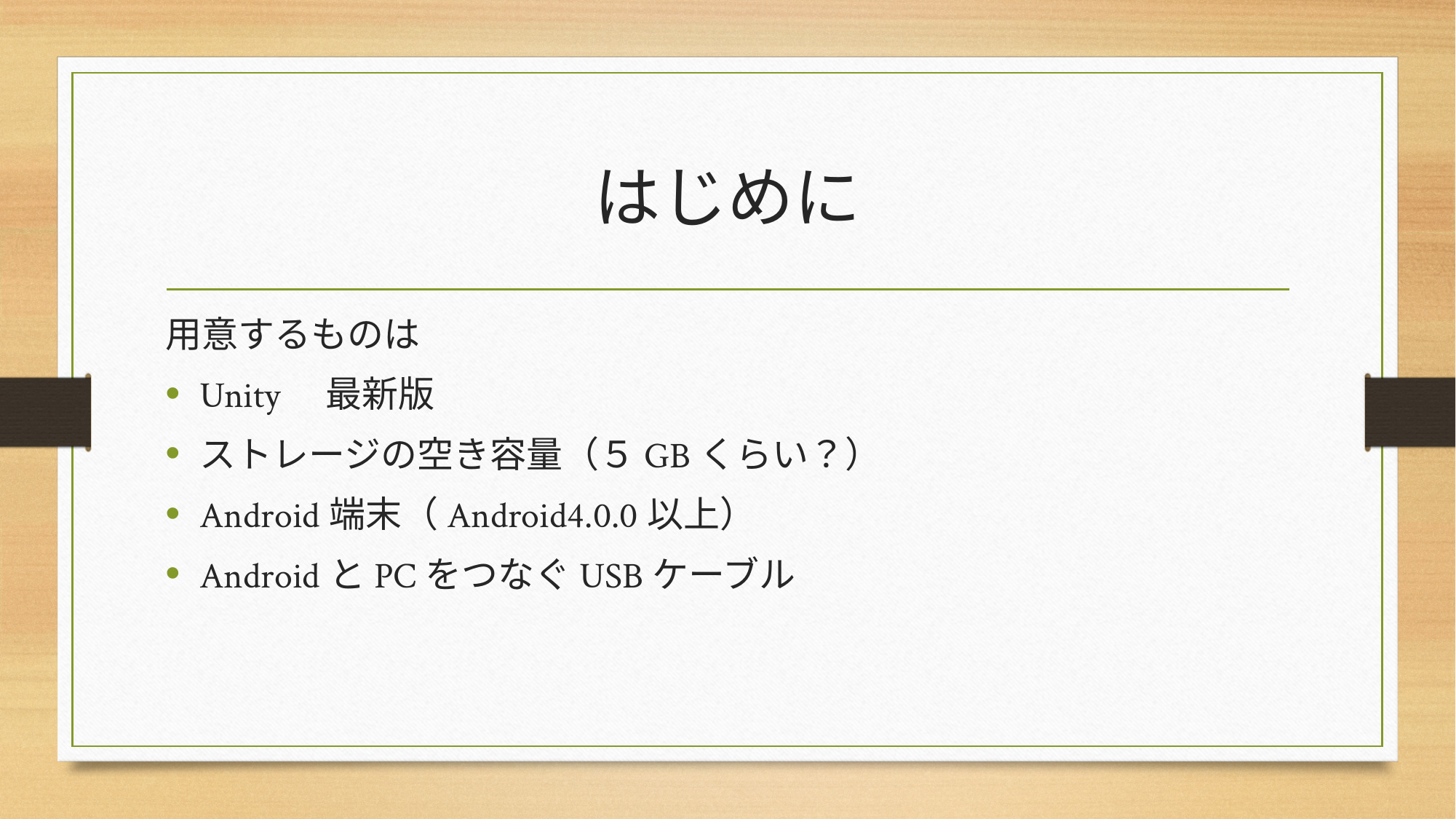

# はじめに
用意するものは
Unity　最新版
ストレージの空き容量（５GBくらい？）
Android端末（Android4.0.0以上）
AndroidとPCをつなぐUSBケーブル